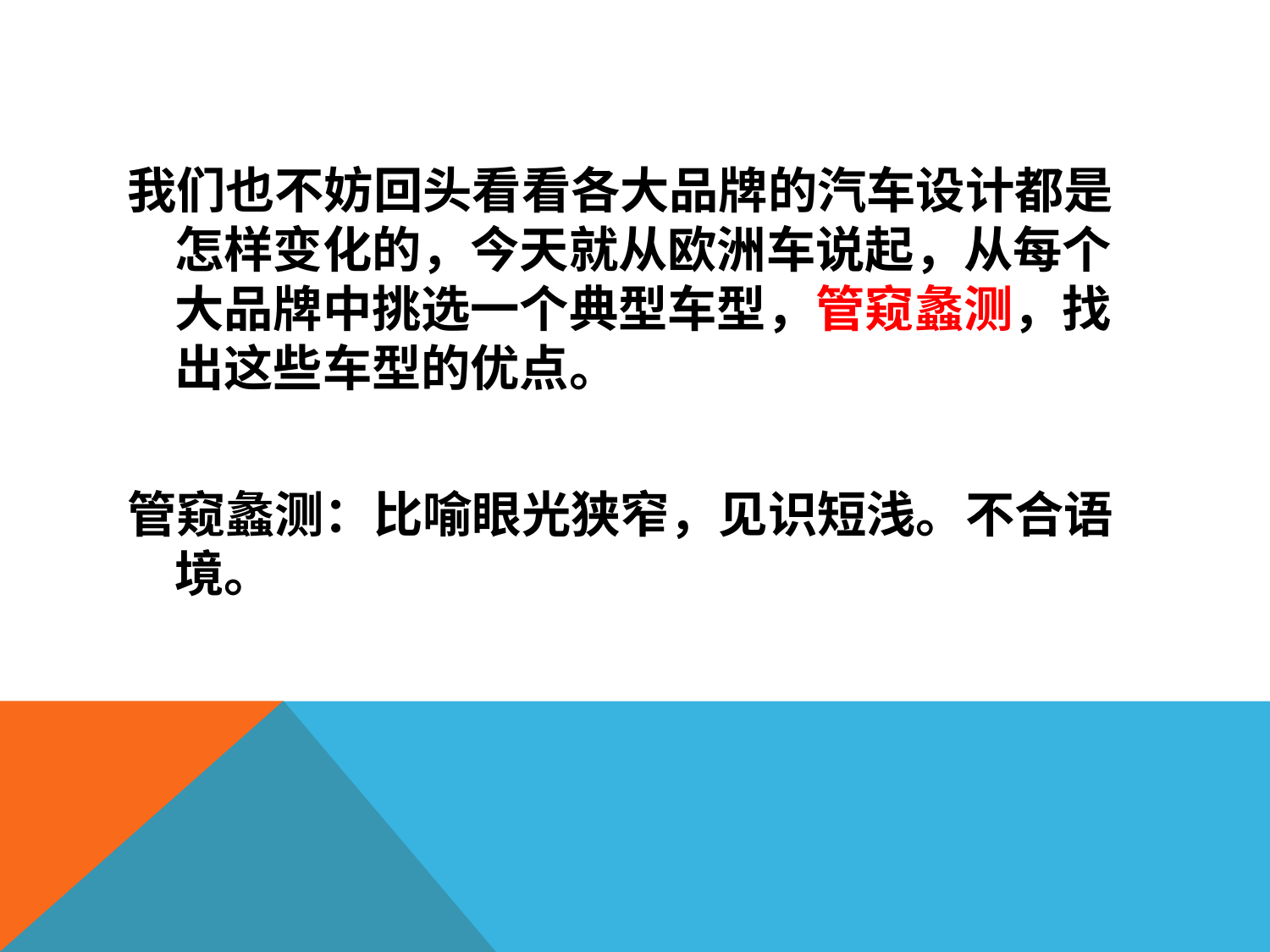

#
我们也不妨回头看看各大品牌的汽车设计都是怎样变化的，今天就从欧洲车说起，从每个大品牌中挑选一个典型车型，管窥蠡测，找出这些车型的优点。

管窥蠡测：比喻眼光狭窄，见识短浅。不合语境。